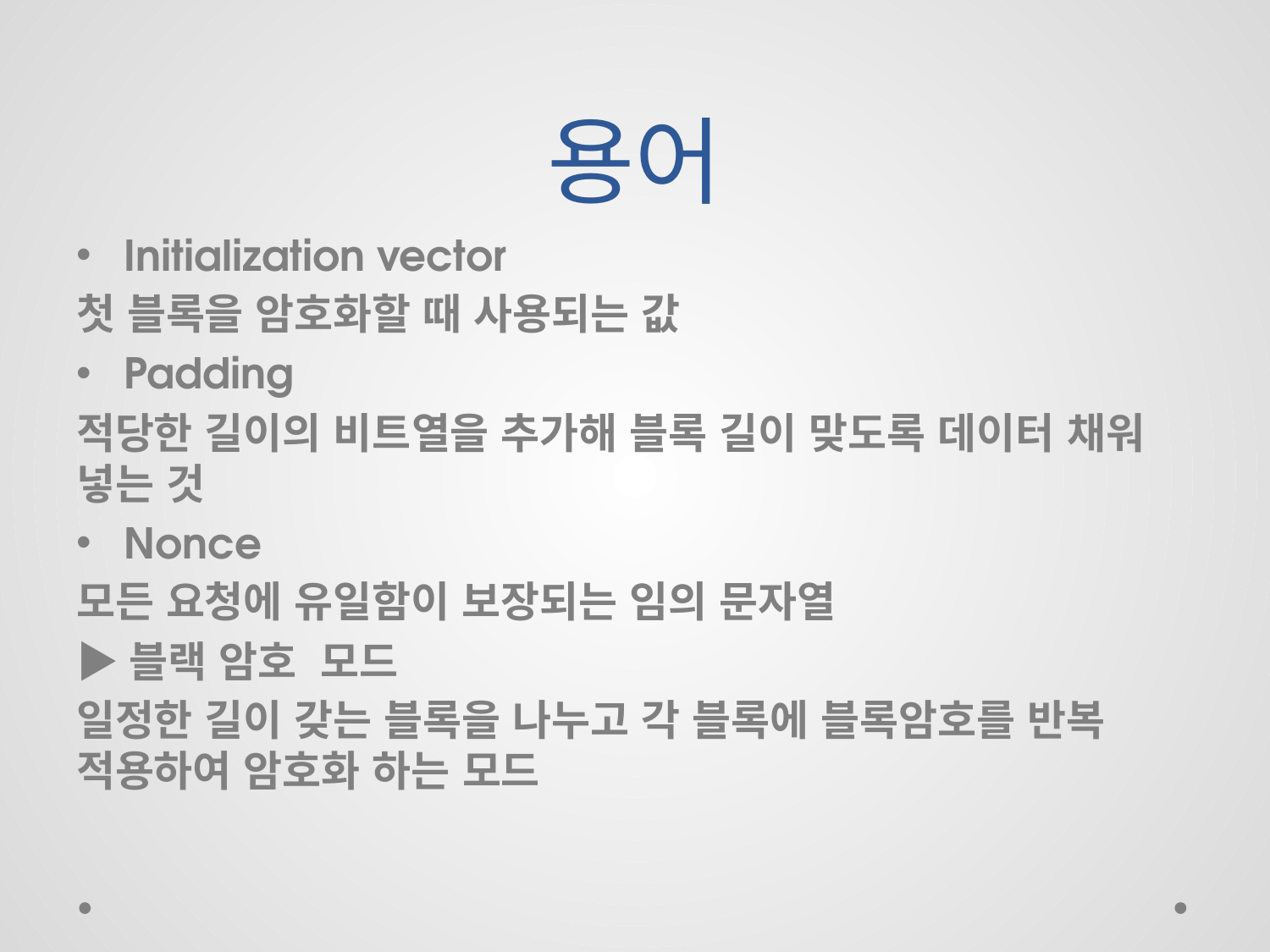

# 용어
Initialization vector
첫 블록을 암호화할 때 사용되는 값
Padding
적당한 길이의 비트열을 추가해 블록 길이 맞도록 데이터 채워 넣는 것
Nonce
모든 요청에 유일함이 보장되는 임의 문자열
▶블랙 암호  모드
일정한 길이 갖는 블록을 나누고 각 블록에 블록암호를 반복 적용하여 암호화 하는 모드